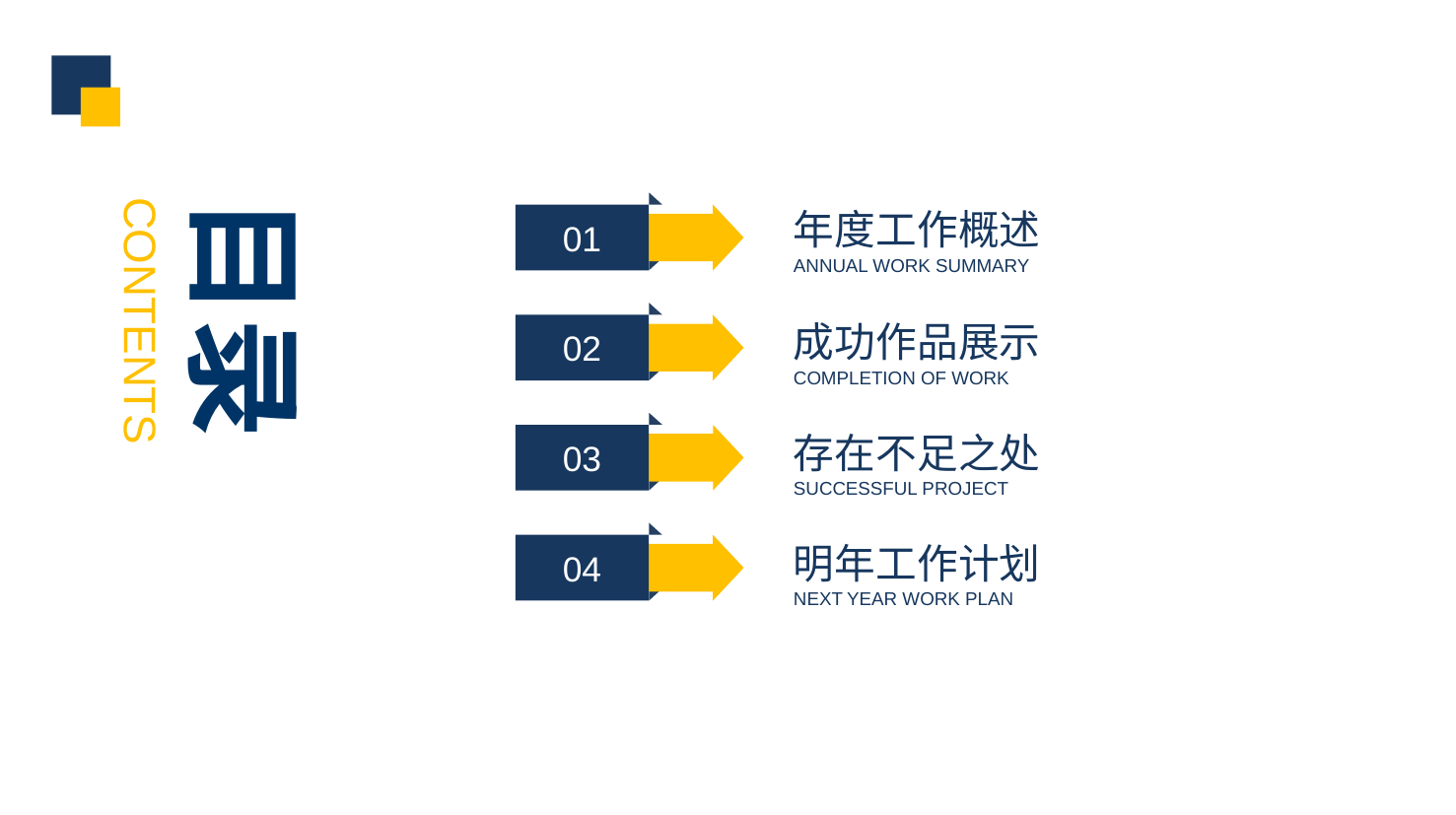

目录

年度工作概述
ANNUAL WORK SUMMARY
01

CONTENTS

02

成功作品展示COMPLETION OF WORK

03

存在不足之处SUCCESSFUL PROJECT

04

明年工作计划
NEXT YEAR WORK PLAN